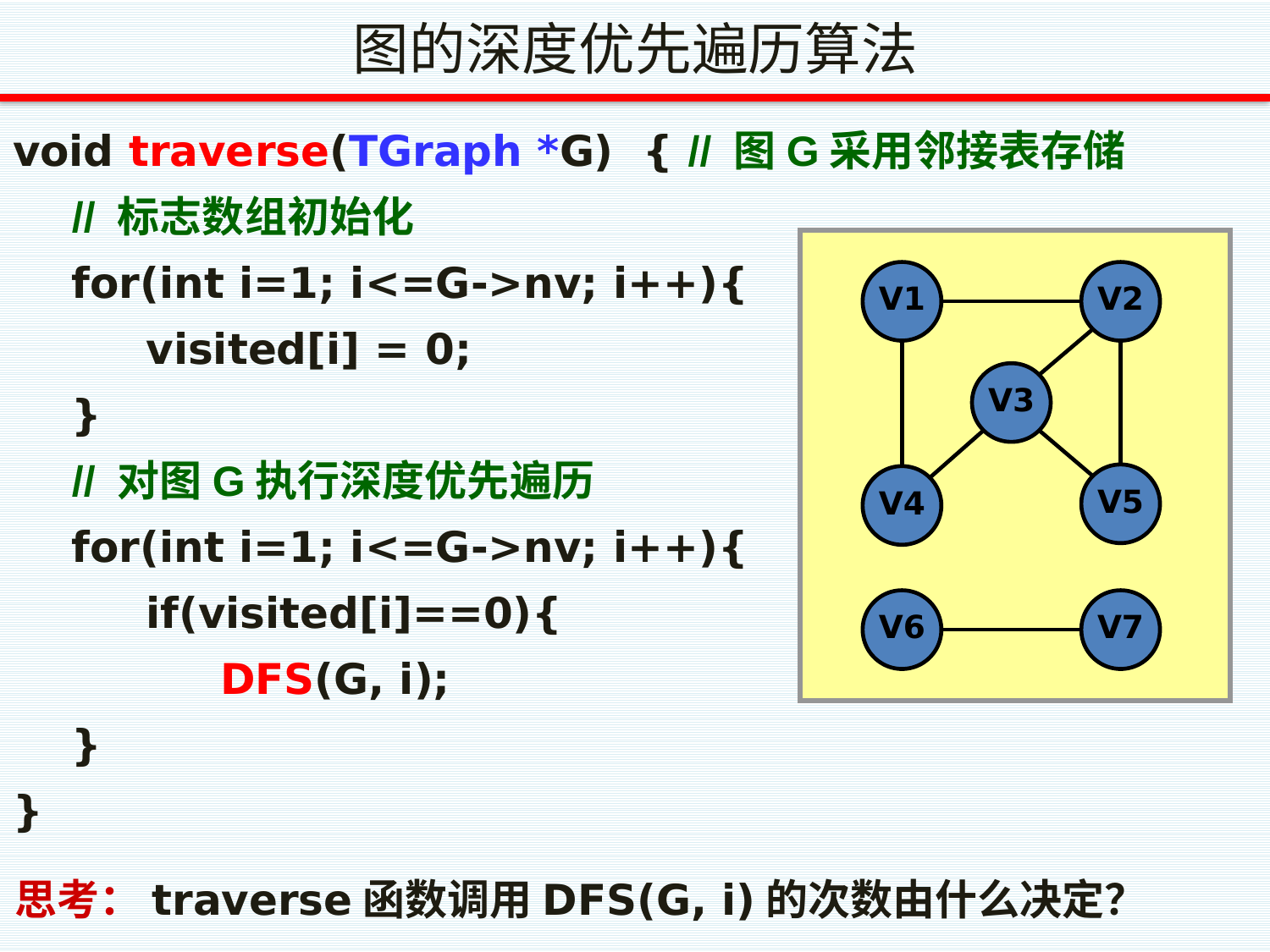

# 图的深度优先遍历算法
void traverse(TGraph *G)  { // 图G采用邻接表存储
    // 标志数组初始化
    for(int i=1; i<=G->nv; i++){
         visited[i] = 0;
    }
    // 对图G执行深度优先遍历
    for(int i=1; i<=G->nv; i++){
         if(visited[i]==0){
              DFS(G, i);
    }
}

V1
V2
V3
V5
V4
V6
V7
思考：traverse函数调用DFS(G, i)的次数由什么决定？